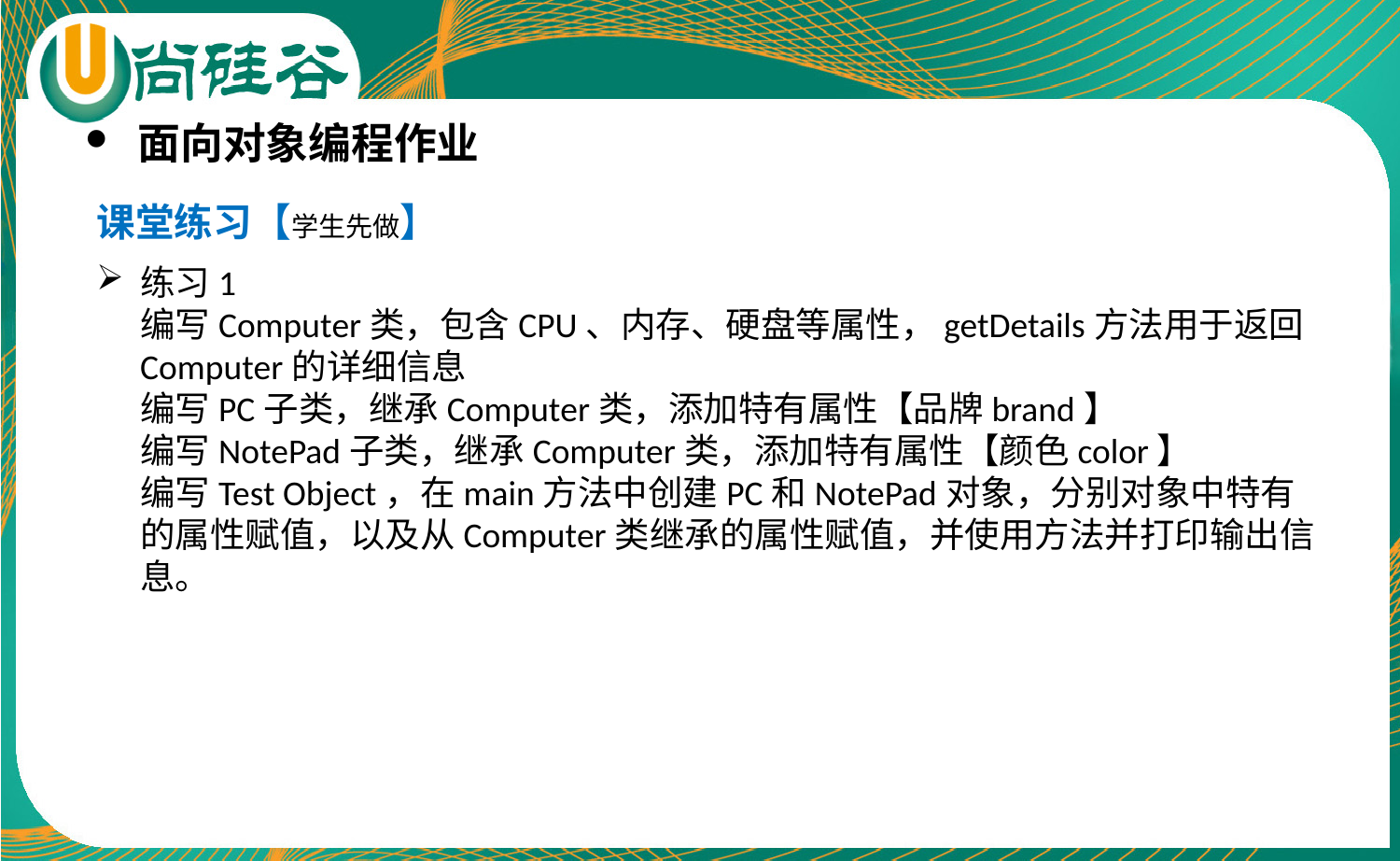

面向对象编程作业

课堂练习【学生先做】

练习1
编写Computer类，包含CPU、内存、硬盘等属性，getDetails方法用于返回Computer的详细信息
编写PC子类，继承Computer类，添加特有属性【品牌brand】
编写NotePad子类，继承Computer类，添加特有属性【颜色color】
编写Test Object，在main方法中创建PC和NotePad对象，分别对象中特有的属性赋值，以及从Computer类继承的属性赋值，并使用方法并打印输出信息。